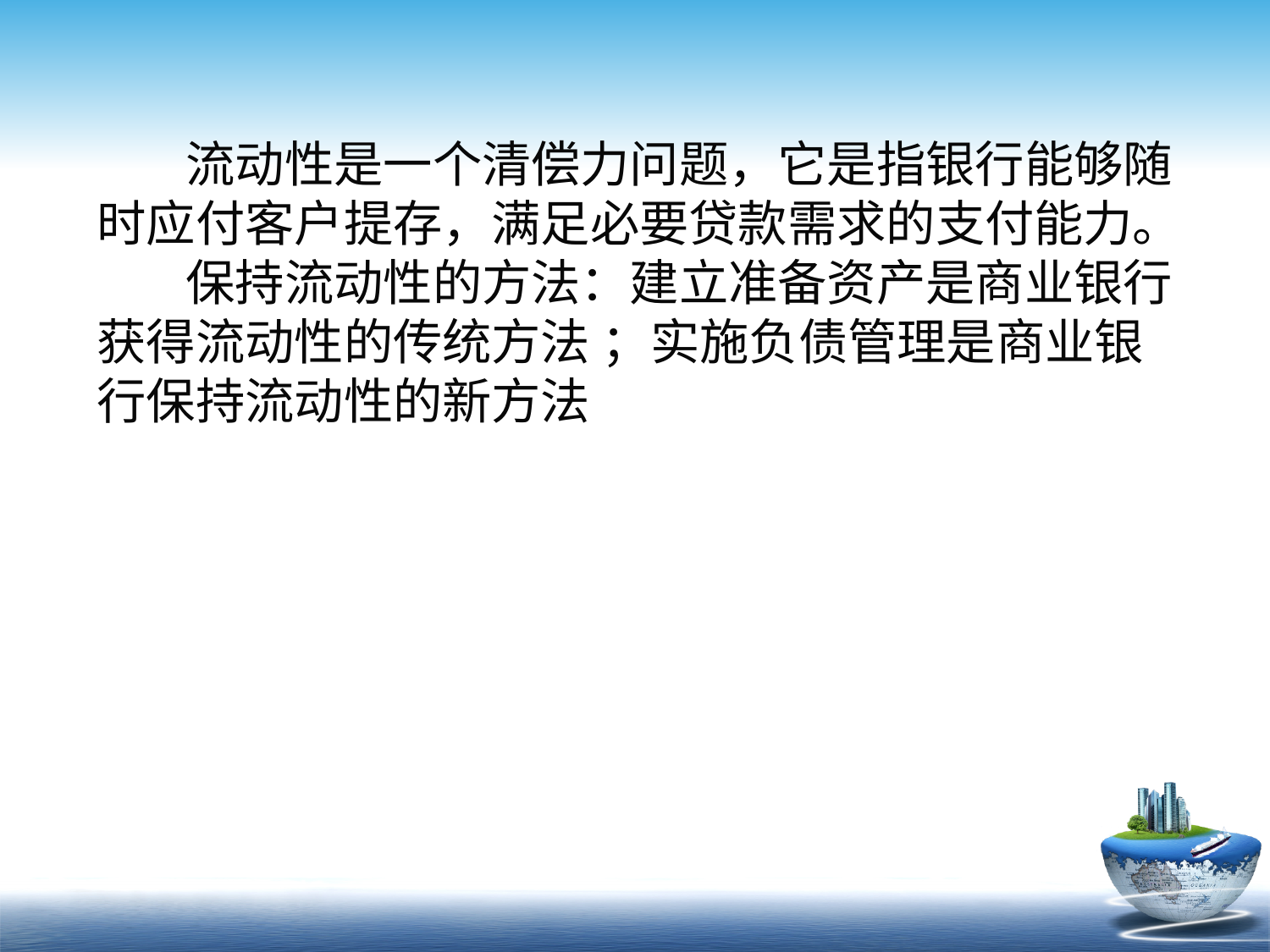

流动性是一个清偿力问题，它是指银行能够随时应付客户提存，满足必要贷款需求的支付能力。
       保持流动性的方法：建立准备资产是商业银行获得流动性的传统方法 ；实施负债管理是商业银行保持流动性的新方法